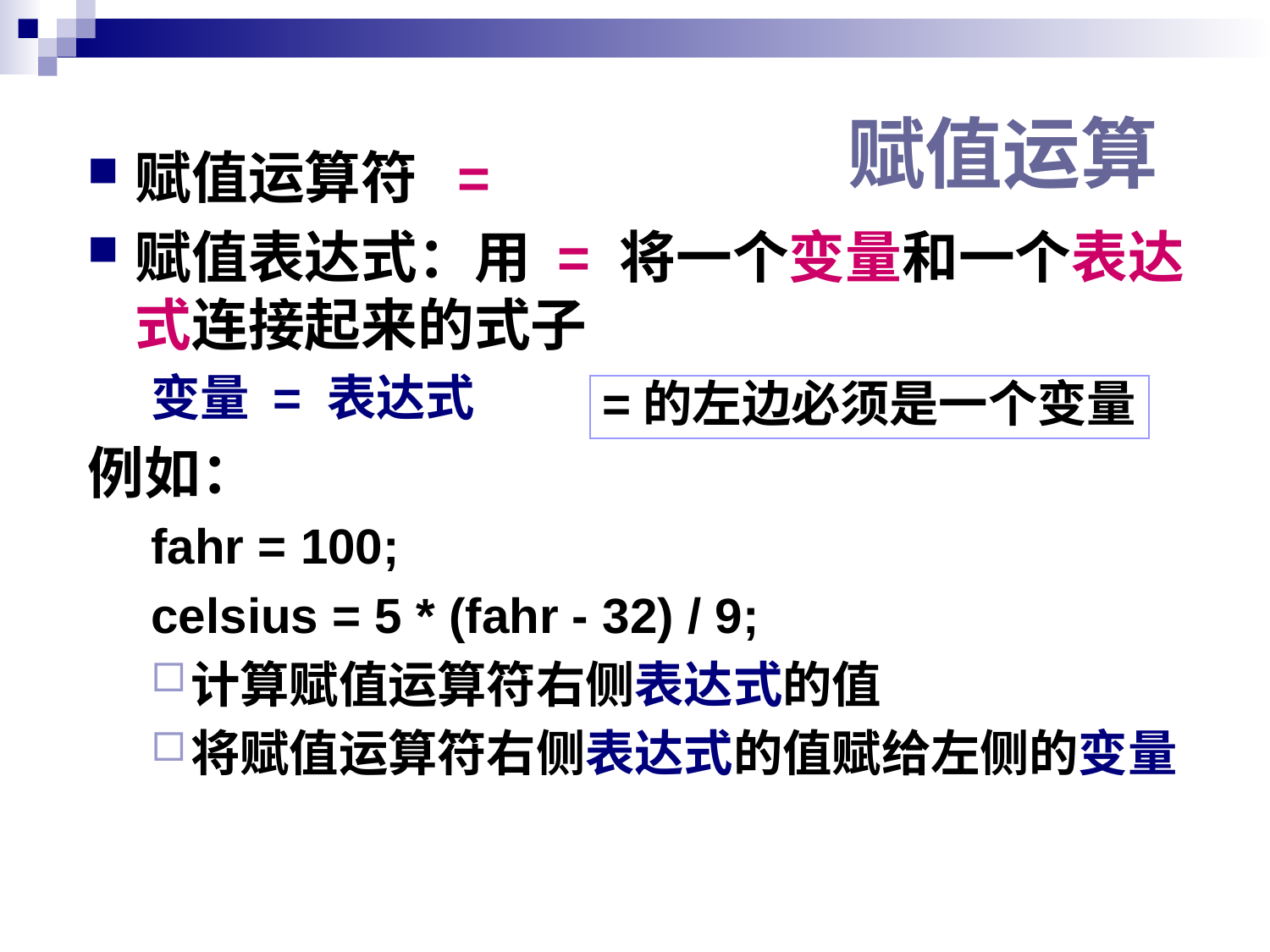

# 赋值运算
赋值运算符  =
赋值表达式：用 = 将一个变量和一个表达式连接起来的式子
变量 = 表达式
例如：
fahr = 100;
celsius = 5 * (fahr - 32) / 9;
计算赋值运算符右侧表达式的值
将赋值运算符右侧表达式的值赋给左侧的变量
=的左边必须是一个变量